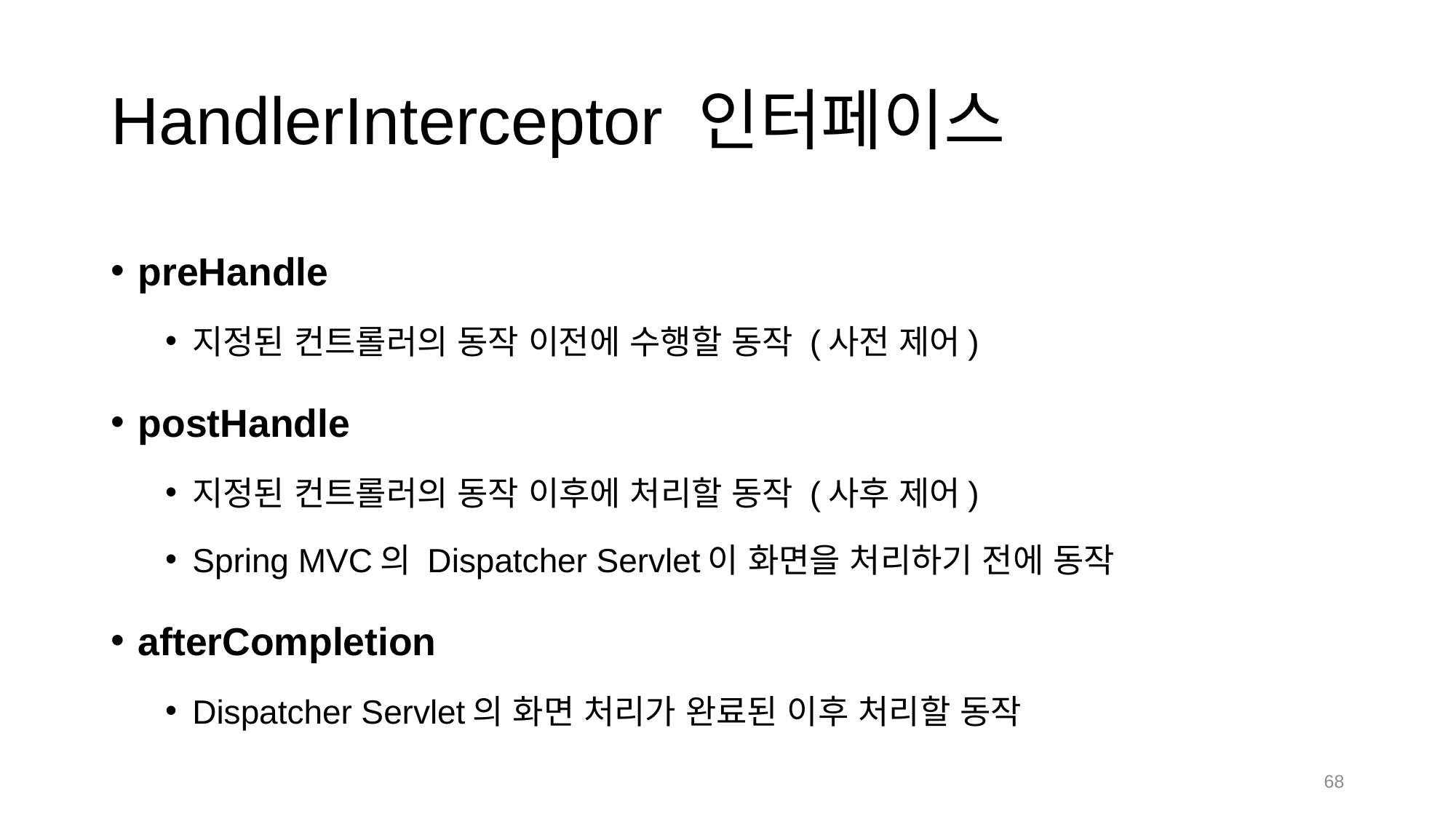

# HandlerInterceptor 인터페이스
preHandle
지정된 컨트롤러의 동작 이전에 수행할 동작 (사전 제어)
postHandle
지정된 컨트롤러의 동작 이후에 처리할 동작 (사후 제어)
Spring MVC의 Dispatcher Servlet이 화면을 처리하기 전에 동작
afterCompletion
Dispatcher Servlet의 화면 처리가 완료된 이후 처리할 동작

68